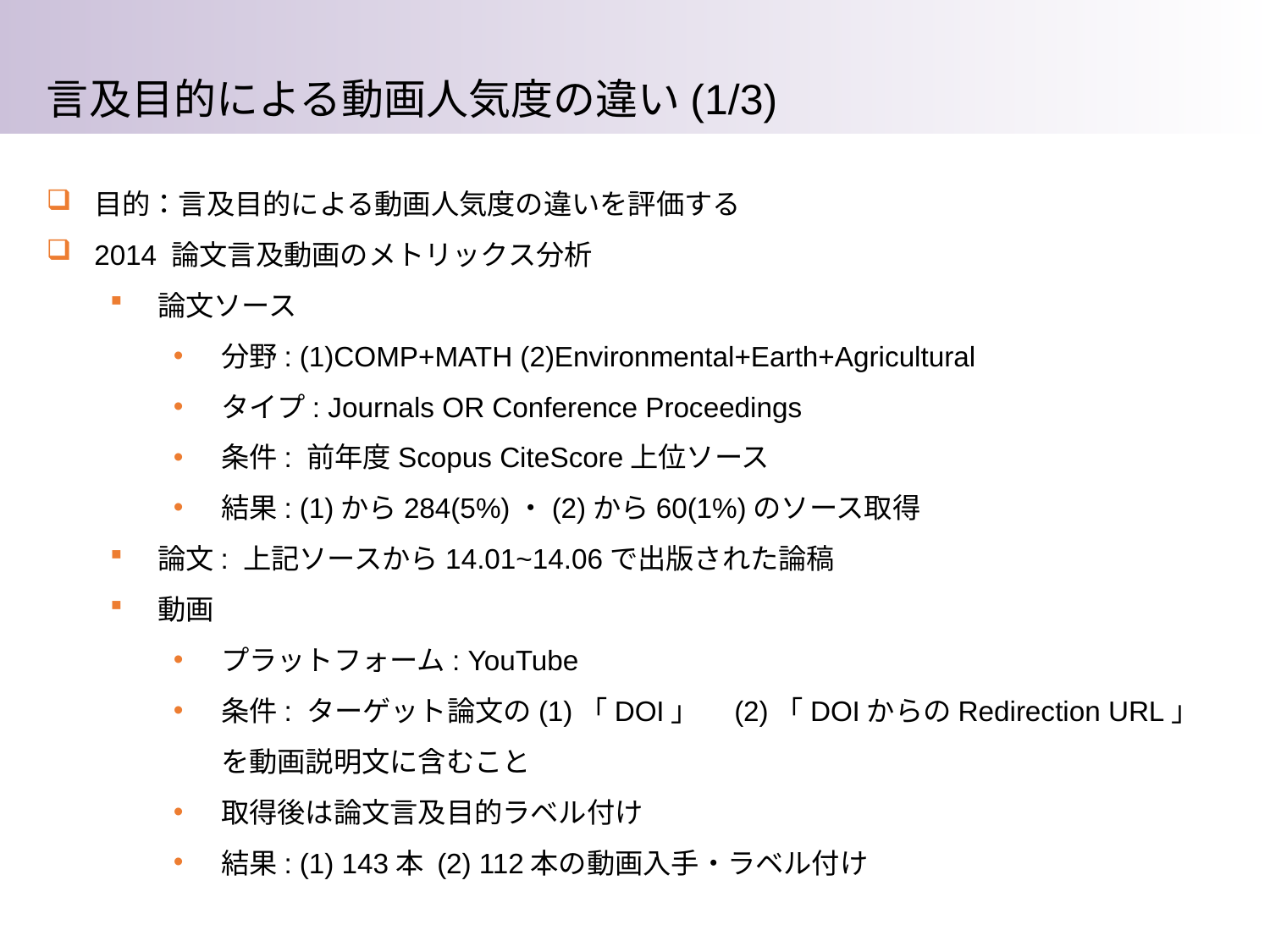

言及目的による動画人気度の違い(1/3)
目的：言及目的による動画人気度の違いを評価する
2014 論文言及動画のメトリックス分析
論文ソース
分野: (1)COMP+MATH (2)Environmental+Earth+Agricultural
タイプ: Journals OR Conference Proceedings
条件: 前年度Scopus CiteScore上位ソース
結果: (1)から284(5%)・(2)から60(1%)のソース取得
論文: 上記ソースから14.01~14.06で出版された論稿
動画
プラットフォーム: YouTube
条件: ターゲット論文の(1)「DOI」　(2)「DOIからのRedirection URL」を動画説明文に含むこと
取得後は論文言及目的ラベル付け
結果: (1) 143本 (2) 112本の動画入手・ラベル付け